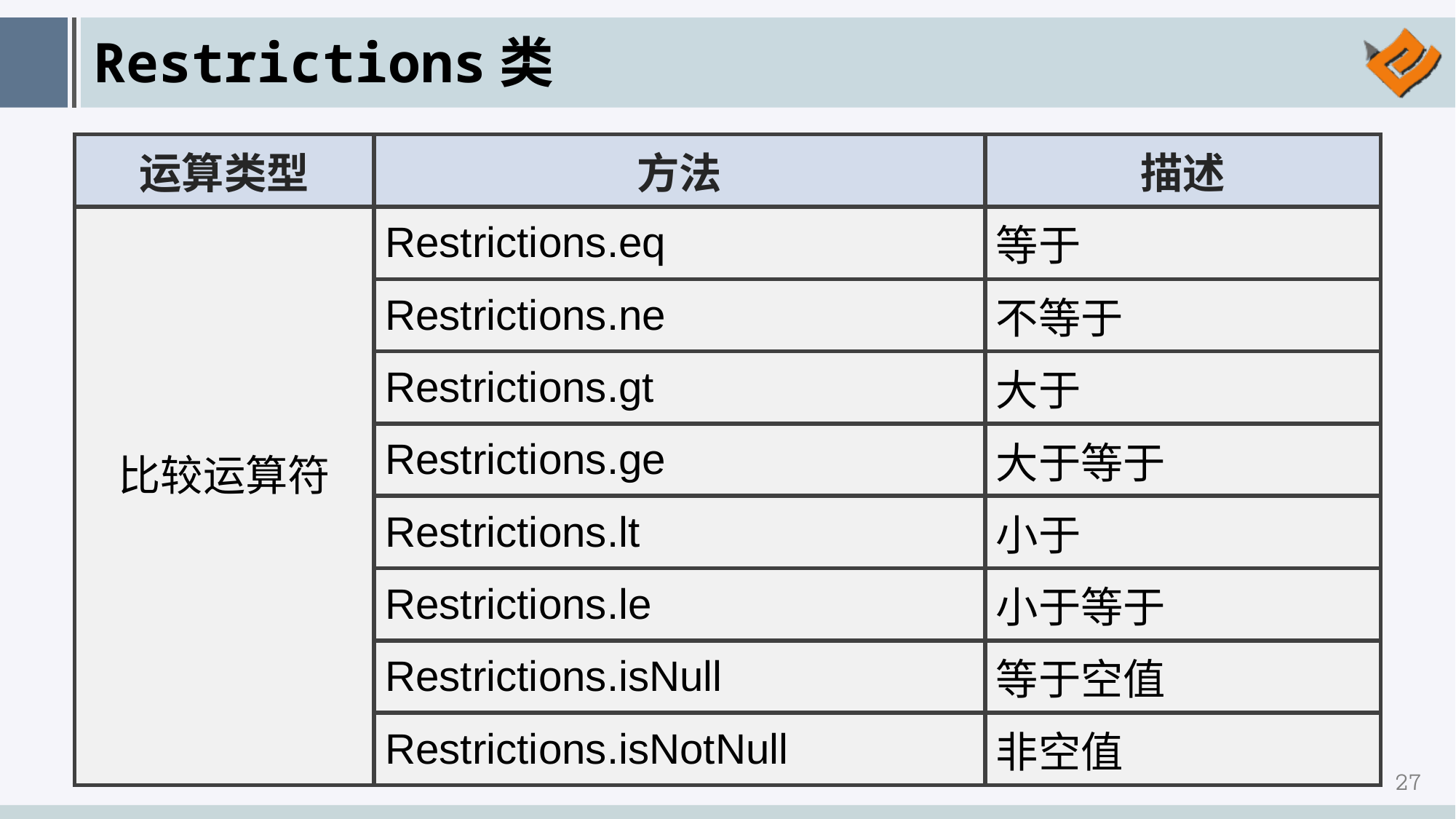

# Restrictions类
| 运算类型 | 方法 | 描述 |
| --- | --- | --- |
| 比较运算符 | Restrictions.eq | 等于 |
|  | Restrictions.ne | 不等于 |
|  | Restrictions.gt | 大于 |
|  | Restrictions.ge | 大于等于 |
|  | Restrictions.lt | 小于 |
|  | Restrictions.le | 小于等于 |
|  | Restrictions.isNull | 等于空值 |
|  | Restrictions.isNotNull | 非空值 |
Expression提供了SQL对应的查询限定机制